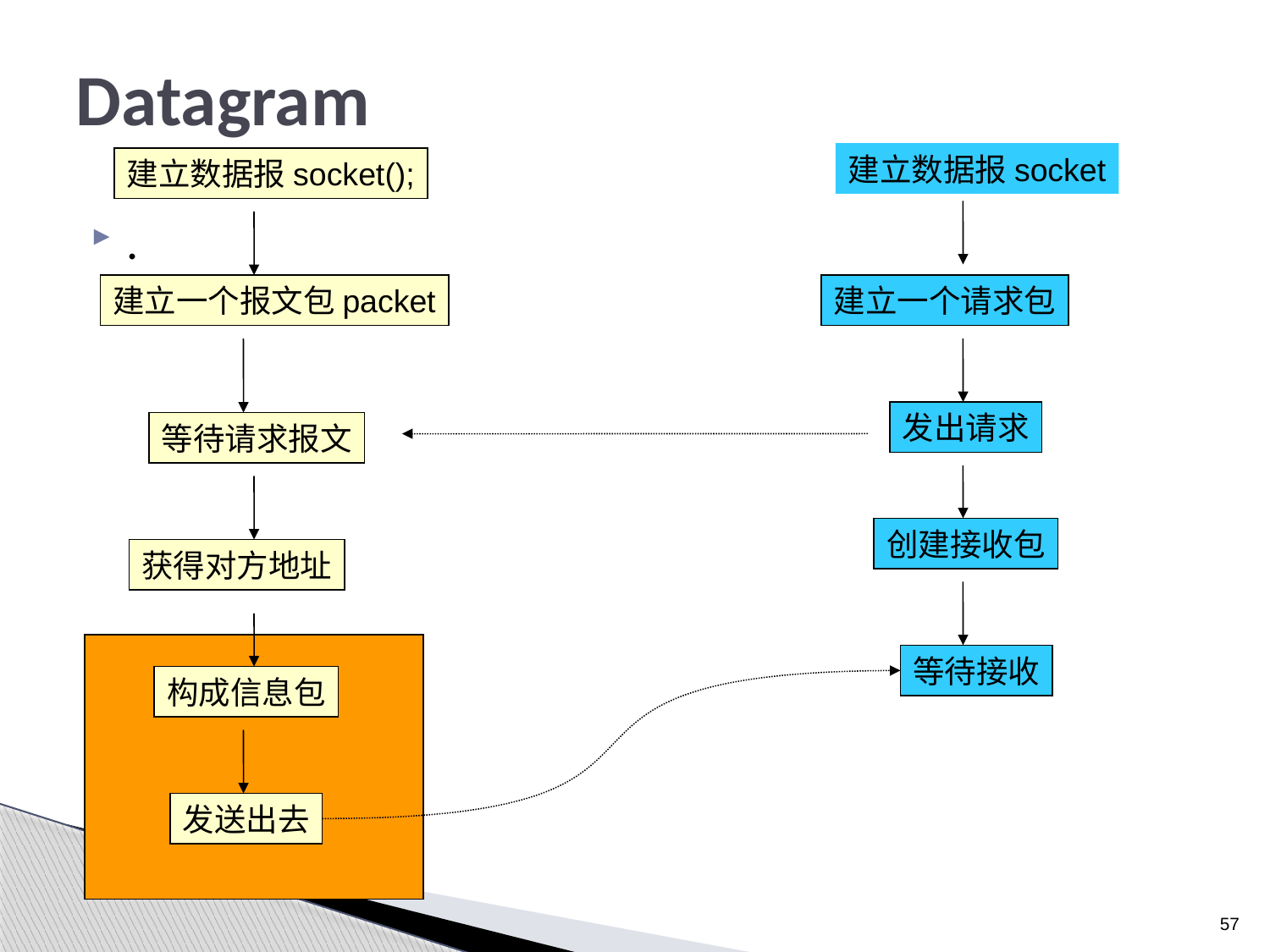

# Datagram
建立数据报socket
建立数据报socket();

.

建立一个报文包packet
建立一个请求包

发出请求
等待请求报文

创建接收包
获得对方地址

等待接收
构成信息包

发送出去
57